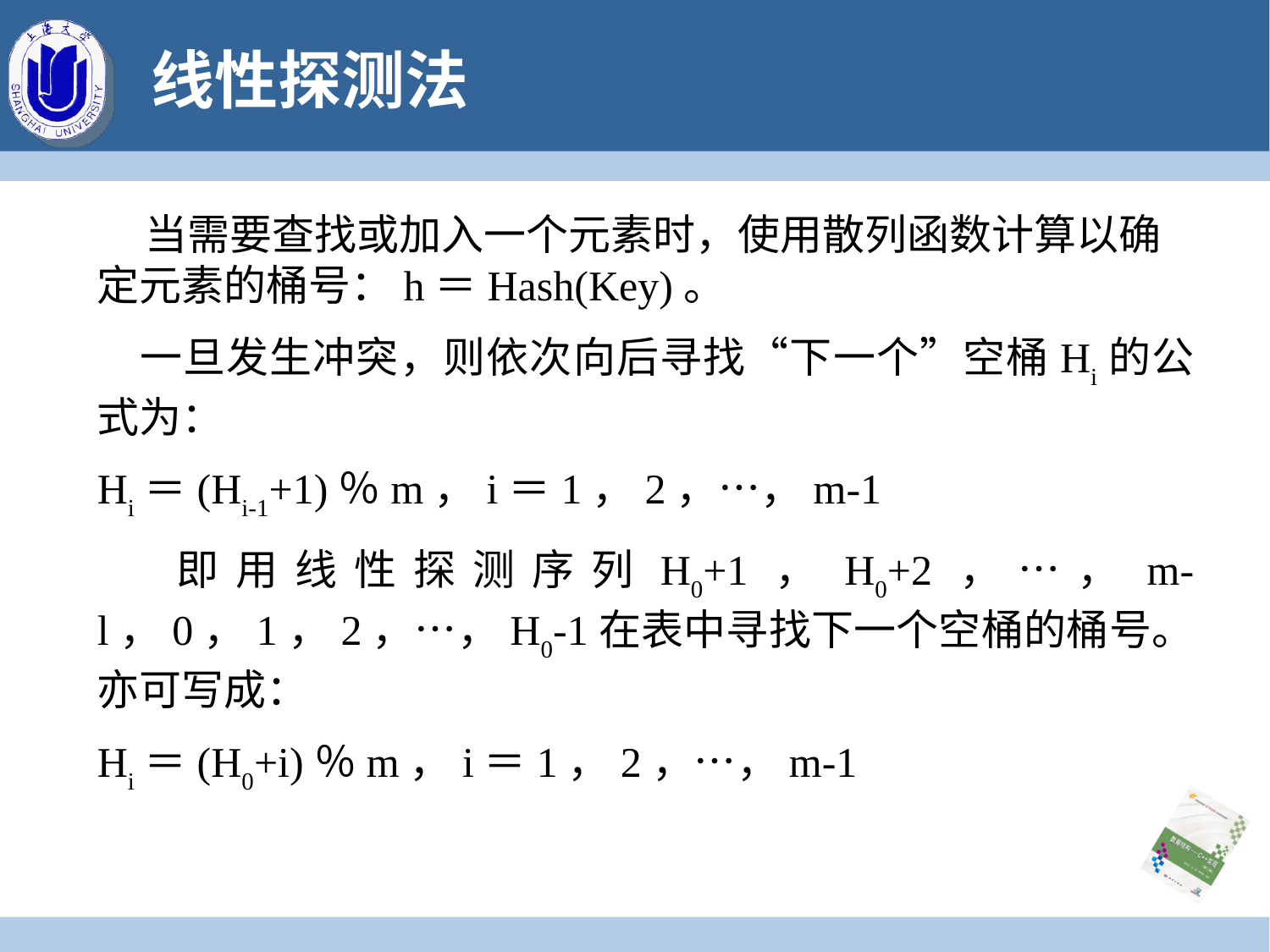

# 线性探测法
    当需要查找或加入一个元素时，使用散列函数计算以确定元素的桶号：h＝Hash(Key)。
   一旦发生冲突，则依次向后寻找“下一个”空桶Hi的公式为：
Hi＝(Hi-1+1)％m，i＝1，2，…，m-1
  即用线性探测序列H0+1，H0+2，…，m-l，0，1，2，…，H0-1在表中寻找下一个空桶的桶号。亦可写成：
Hi＝(H0+i)％m，i＝1，2，…，m-1